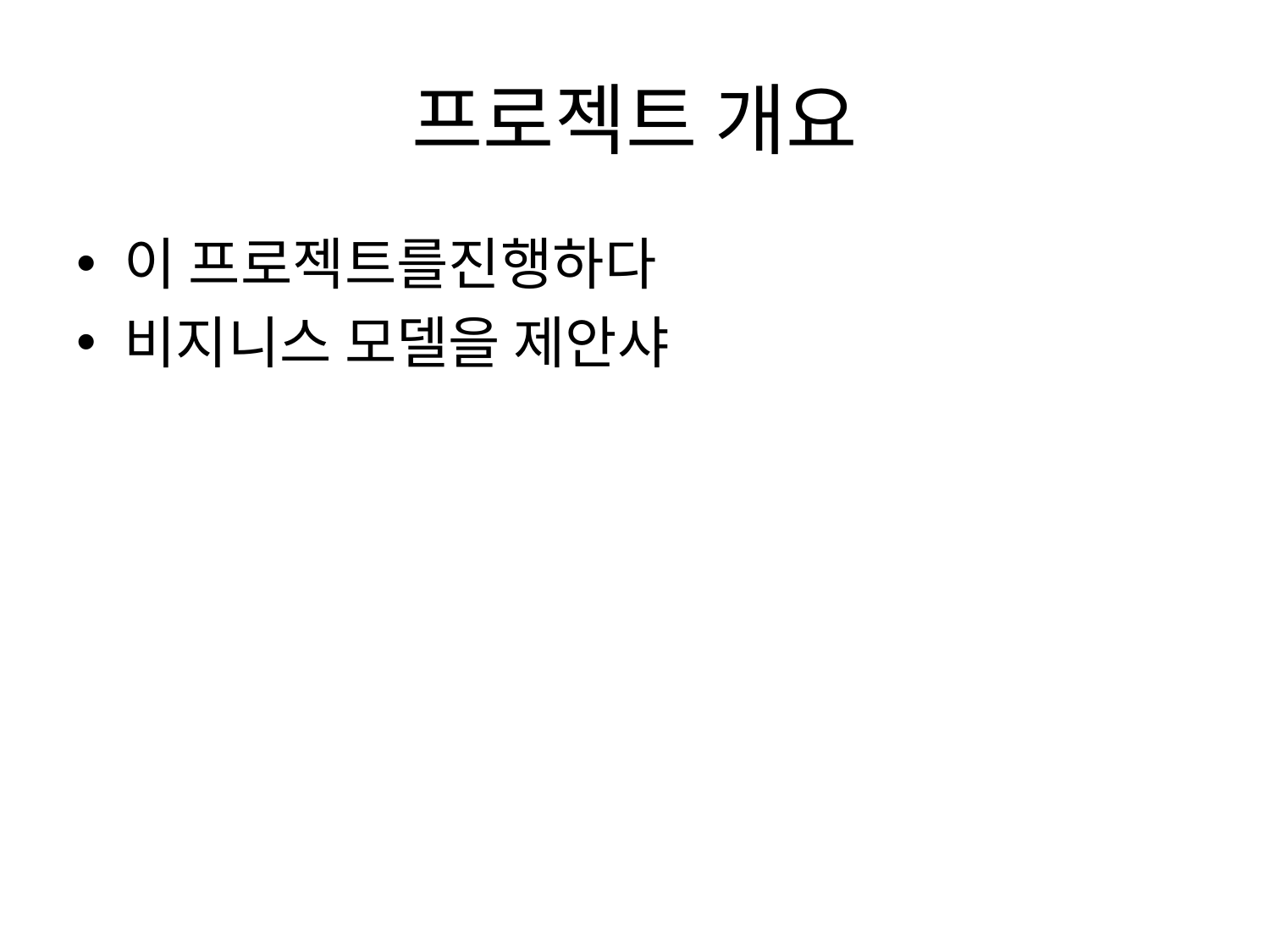

# 프로젝트 개요
이 프로젝트를진행하다
비지니스 모델을 제안샤